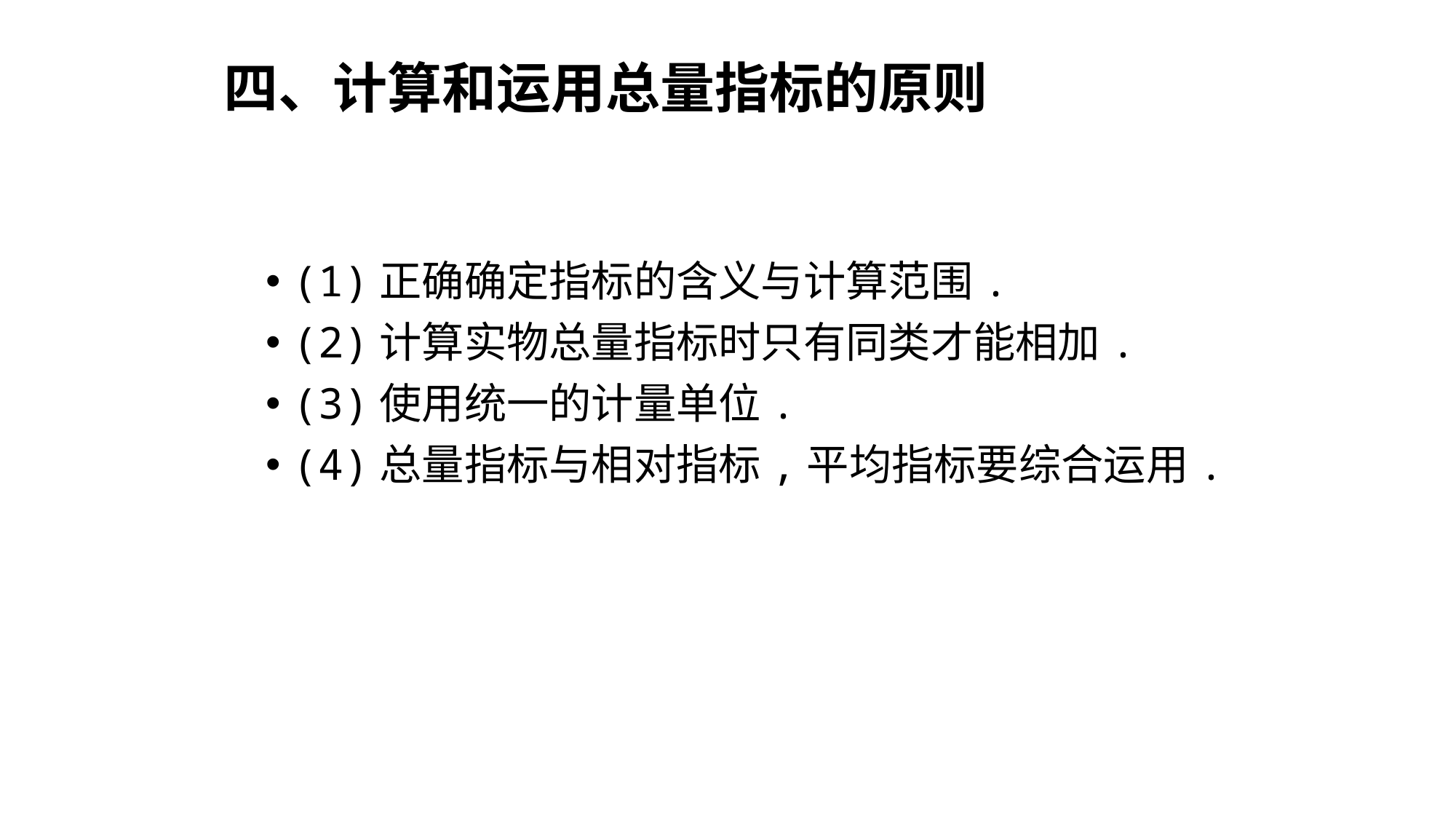

四、计算和运用总量指标的原则
(1)正确确定指标的含义与计算范围.
(2)计算实物总量指标时只有同类才能相加.
(3)使用统一的计量单位.
(4)总量指标与相对指标,平均指标要综合运用.